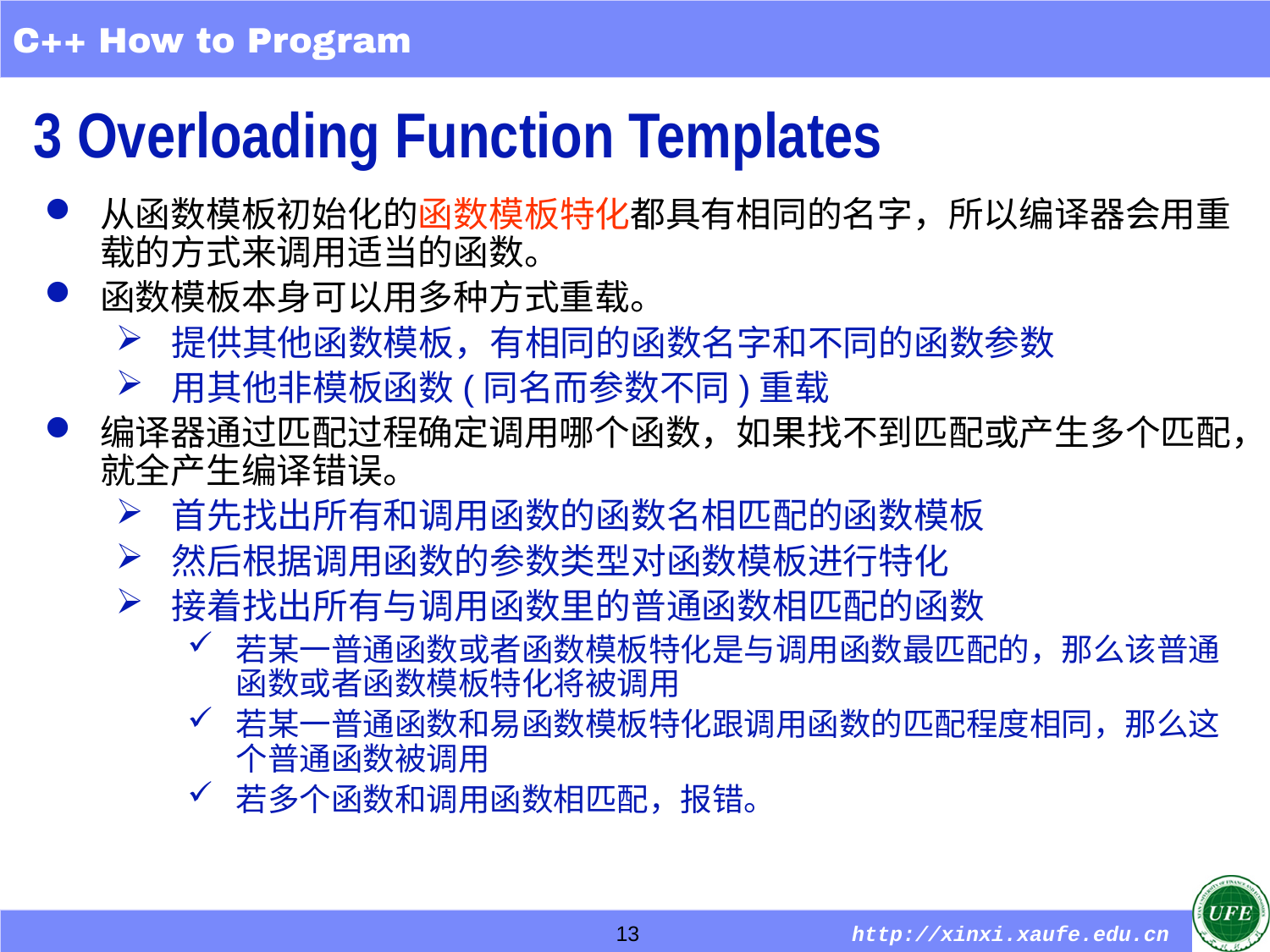

3 Overloading Function Templates
从函数模板初始化的函数模板特化都具有相同的名字，所以编译器会用重载的方式来调用适当的函数。
函数模板本身可以用多种方式重载。
提供其他函数模板，有相同的函数名字和不同的函数参数
用其他非模板函数(同名而参数不同)重载
编译器通过匹配过程确定调用哪个函数，如果找不到匹配或产生多个匹配，就全产生编译错误。
首先找出所有和调用函数的函数名相匹配的函数模板
然后根据调用函数的参数类型对函数模板进行特化
接着找出所有与调用函数里的普通函数相匹配的函数
若某一普通函数或者函数模板特化是与调用函数最匹配的，那么该普通函数或者函数模板特化将被调用
若某一普通函数和易函数模板特化跟调用函数的匹配程度相同，那么这个普通函数被调用
若多个函数和调用函数相匹配，报错。
13